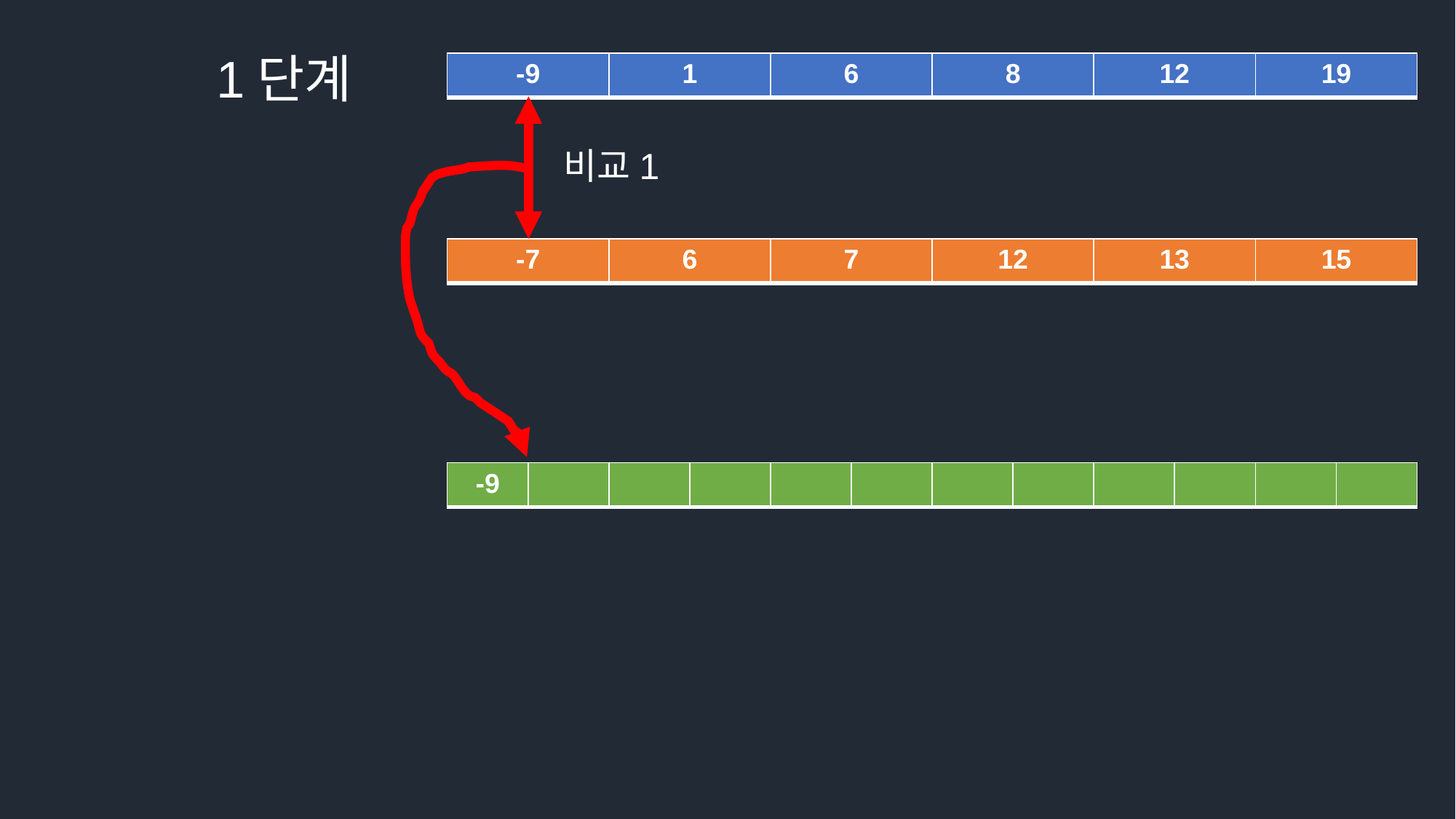

1단계
| -9 | 1 | 6 | 8 | 12 | 19 |
| --- | --- | --- | --- | --- | --- |
비교1

| -7 | 6 | 7 | 12 | 13 | 15 |
| --- | --- | --- | --- | --- | --- |
| -9 |  |  |  |  |  |  |  |  |  |  |  |
| --- | --- | --- | --- | --- | --- | --- | --- | --- | --- | --- | --- |